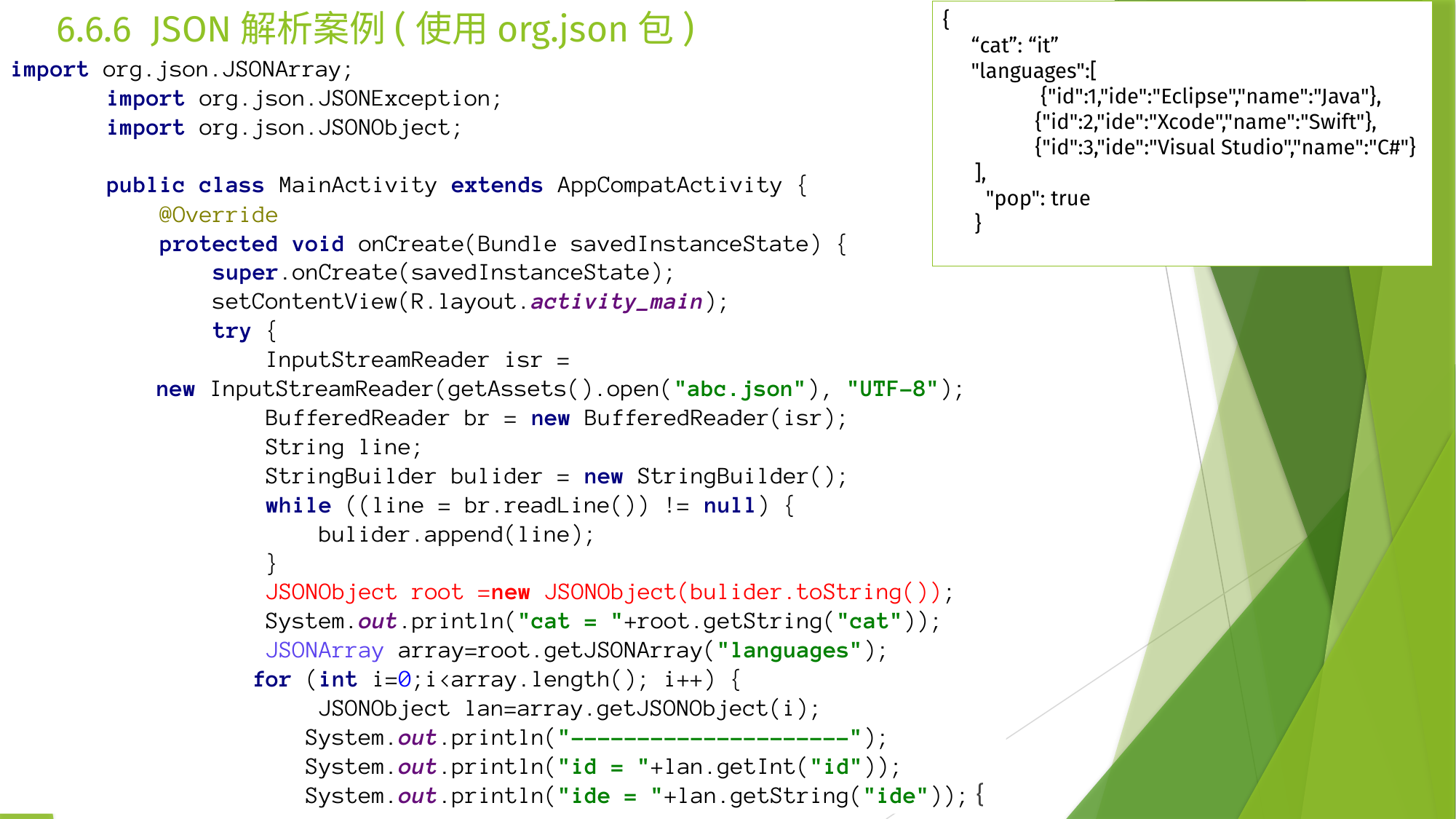

# 6.6.6  JSON解析案例(使用org.json包)
{
     “cat”: “it”
     "languages":[
  {"id":1,"ide":"Eclipse","name":"Java"},
 {"id":2,"ide":"Xcode","name":"Swift"},
 {"id":3,"ide":"Visual Studio","name":"C#"}
],
  "pop": true
}
import org.json.JSONArray;
import org.json.JSONException;
import org.json.JSONObject;
public class MainActivity extends AppCompatActivity {
    @Override
    protected void onCreate(Bundle savedInstanceState) {
        super.onCreate(savedInstanceState);
        setContentView(R.layout.activity_main);
        try {
            InputStreamReader isr =
           new InputStreamReader(getAssets().open("abc.json"), "UTF-8");
            BufferedReader br = new BufferedReader(isr);
            String line;
            StringBuilder bulider = new StringBuilder();
            while ((line = br.readLine()) != null) {
                bulider.append(line);
            }
            JSONObject root =new JSONObject(bulider.toString());
            System.out.println("cat = "+root.getString("cat"));
            JSONArray array=root.getJSONArray("languages");
           for (int i=0;i<array.length(); i++) {
                JSONObject lan=array.getJSONObject(i);
               System.out.println("---------------------");
               System.out.println("id = "+lan.getInt("id"));
               System.out.println("ide = "+lan.getString("ide")); {